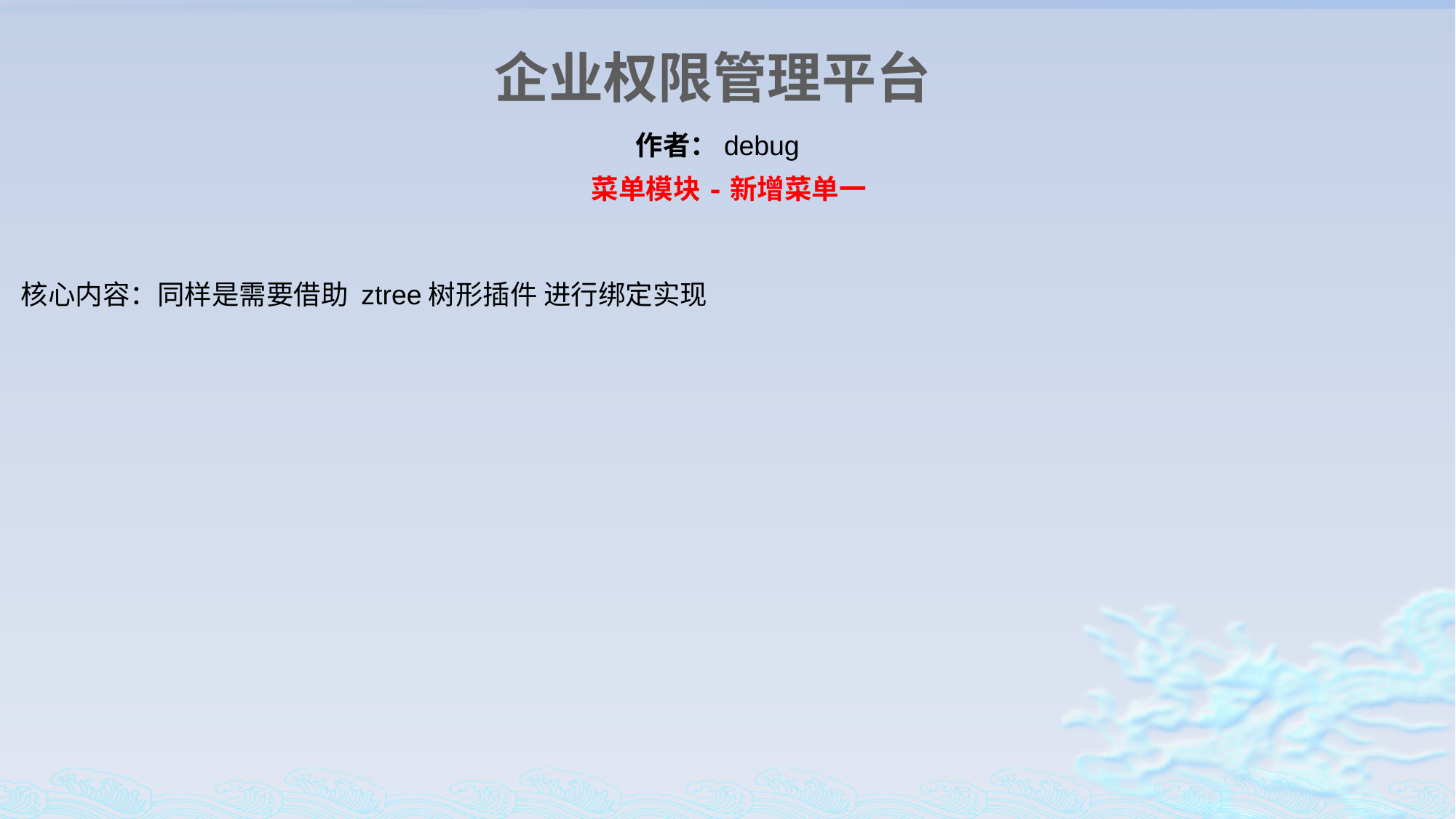

企业权限管理平台
作者：debug
菜单模块-新增菜单一
核心内容：同样是需要借助 ztree树形插件 进行绑定实现